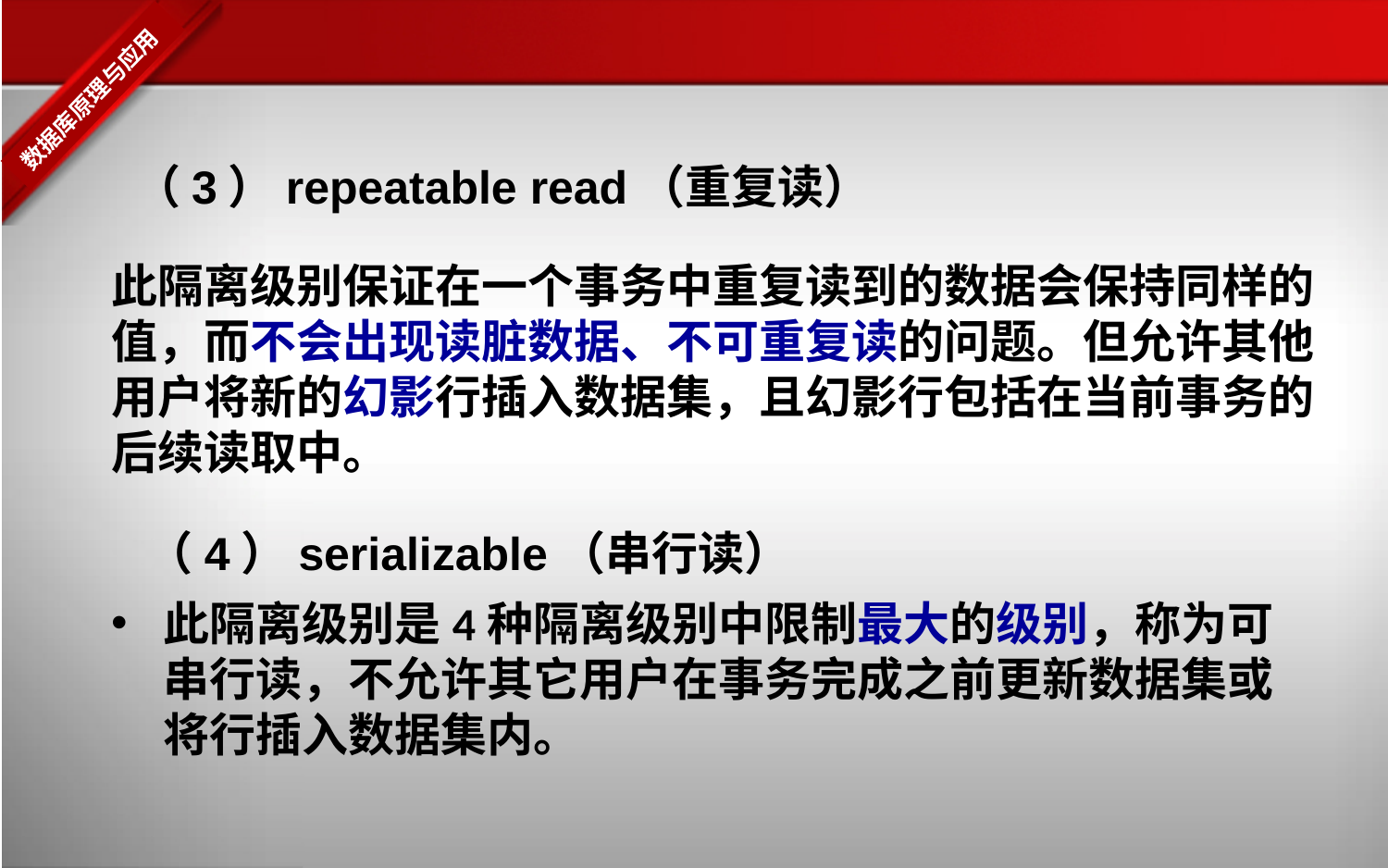

（3）repeatable read（重复读）
此隔离级别保证在一个事务中重复读到的数据会保持同样的值，而不会出现读脏数据、不可重复读的问题。但允许其他用户将新的幻影行插入数据集，且幻影行包括在当前事务的后续读取中。
（4）serializable（串行读）
此隔离级别是4种隔离级别中限制最大的级别，称为可串行读，不允许其它用户在事务完成之前更新数据集或将行插入数据集内。